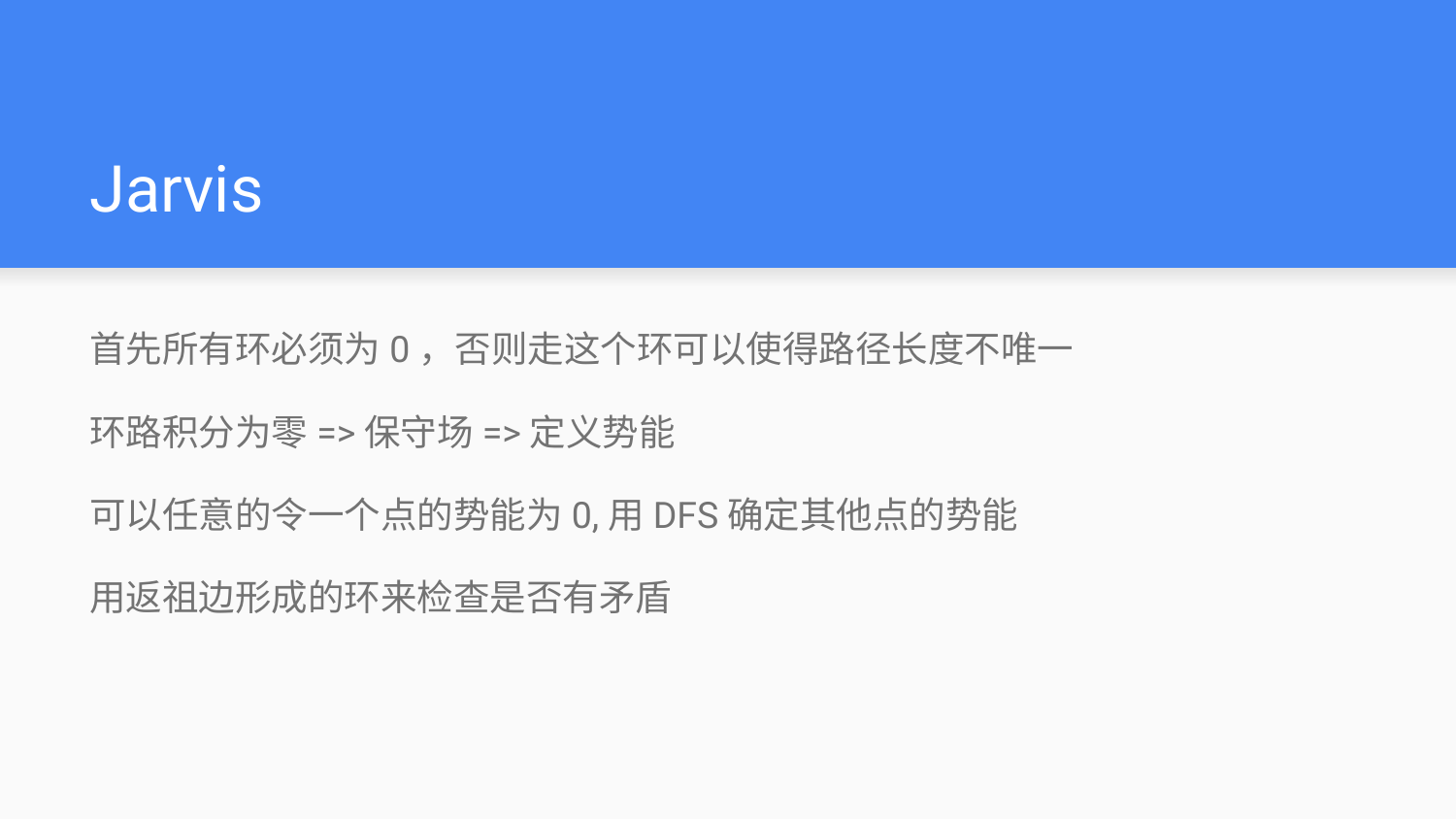

# Jarvis
首先所有环必须为0，否则走这个环可以使得路径长度不唯一
环路积分为零=>保守场=>定义势能
可以任意的令一个点的势能为0,用DFS确定其他点的势能
用返祖边形成的环来检查是否有矛盾